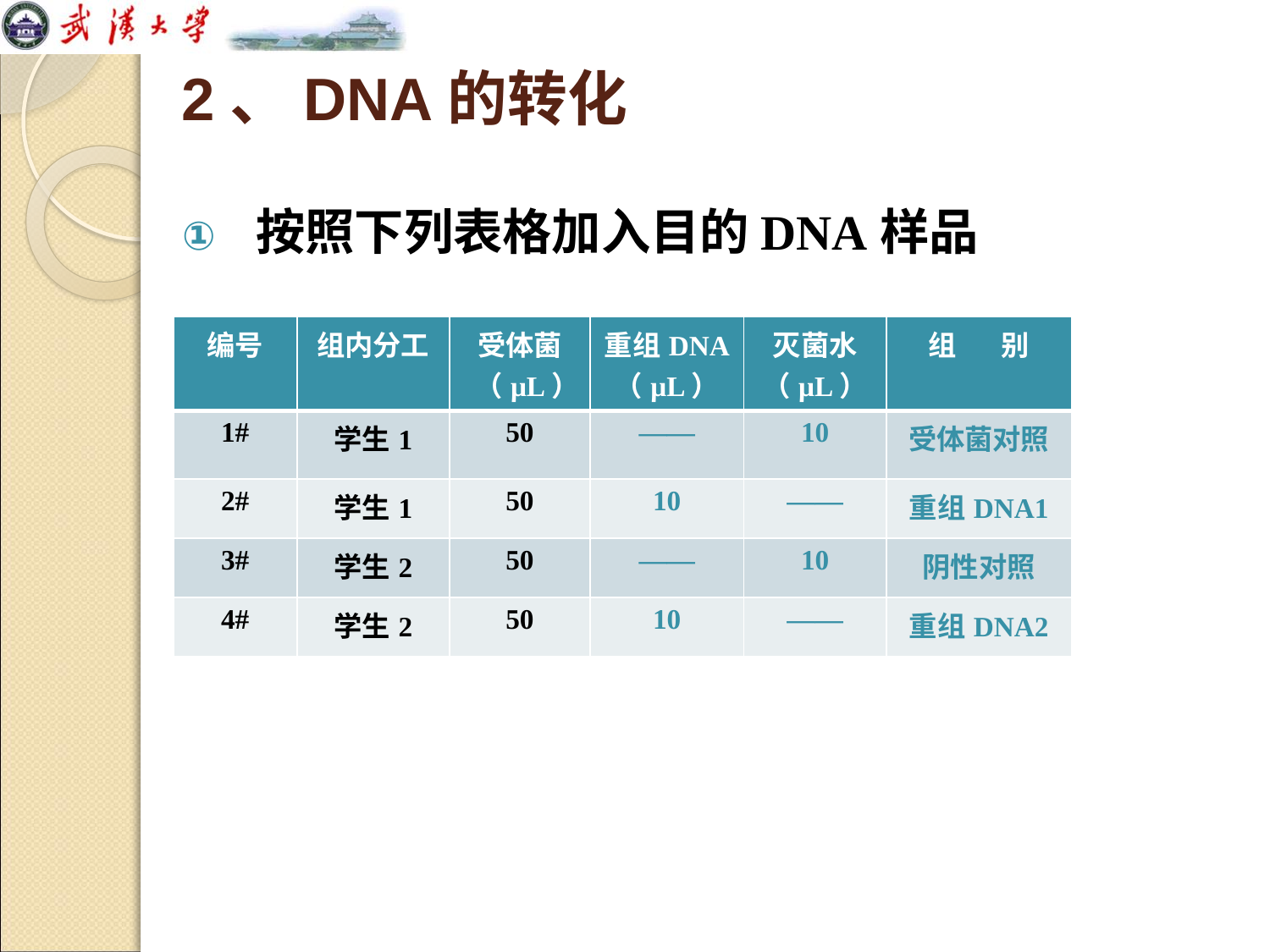

# 2、DNA的转化

按照下列表格加入目的DNA样品

| 编号 | 组内分工 | 受体菌 （μL） | 重组DNA （μL） | 灭菌水 （μL） | 组 别 |
| --- | --- | --- | --- | --- | --- |
| 1# | 学生1 | 50 | —— | 10 | 受体菌对照 |
| 2# | 学生1 | 50 | 10 | —— | 重组DNA1 |
| 3# | 学生2 | 50 | —— | 10 | 阴性对照 |
| 4# | 学生2 | 50 | 10 | —— | 重组DNA2 |